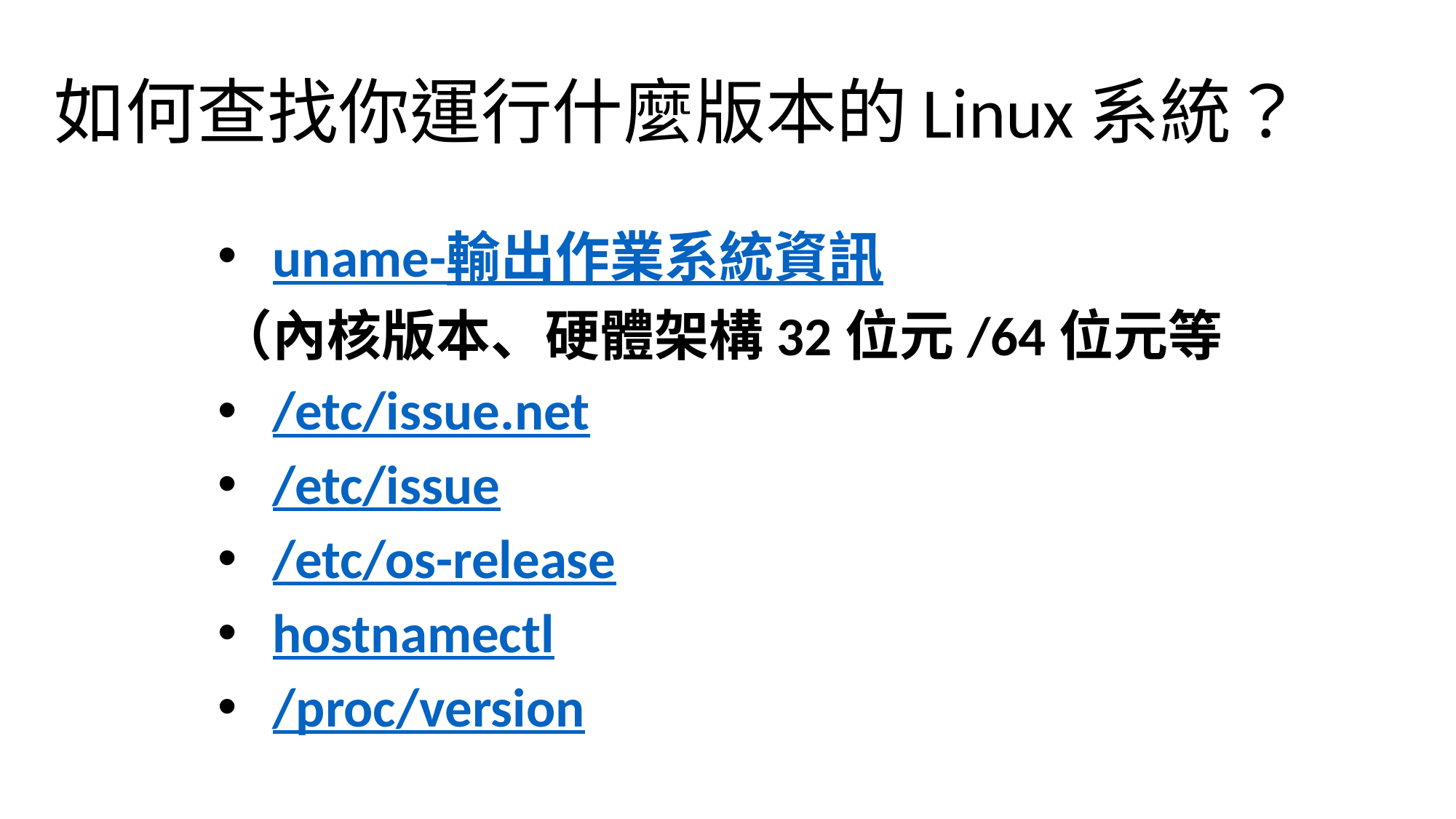

# 如何查找你運行什麼版本的Linux系統？
uname-輸出作業系統資訊
（內核版本、硬體架構32位元/64位元等
/etc/issue.net
/etc/issue
/etc/os-release
hostnamectl
/proc/version